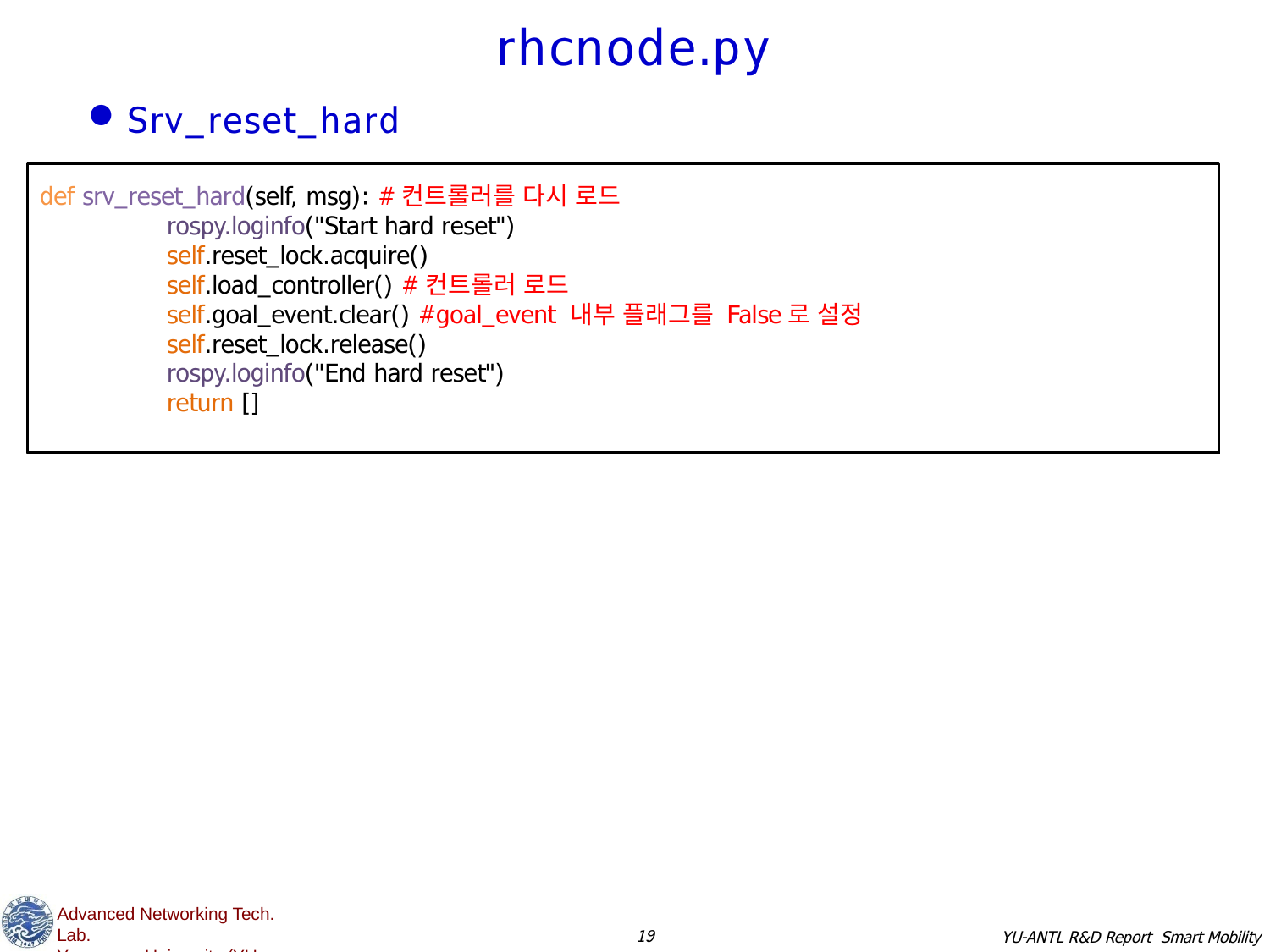

# rhcnode.py
Srv_reset_hard

def srv_reset_hard(self, msg): #컨트롤러를 다시 로드
	rospy.loginfo("Start hard reset")
	self.reset_lock.acquire()
	self.load_controller() #컨트롤러 로드
	self.goal_event.clear() #goal_event 내부 플래그를 False로 설정
	self.reset_lock.release()
	rospy.loginfo("End hard reset")
	return []